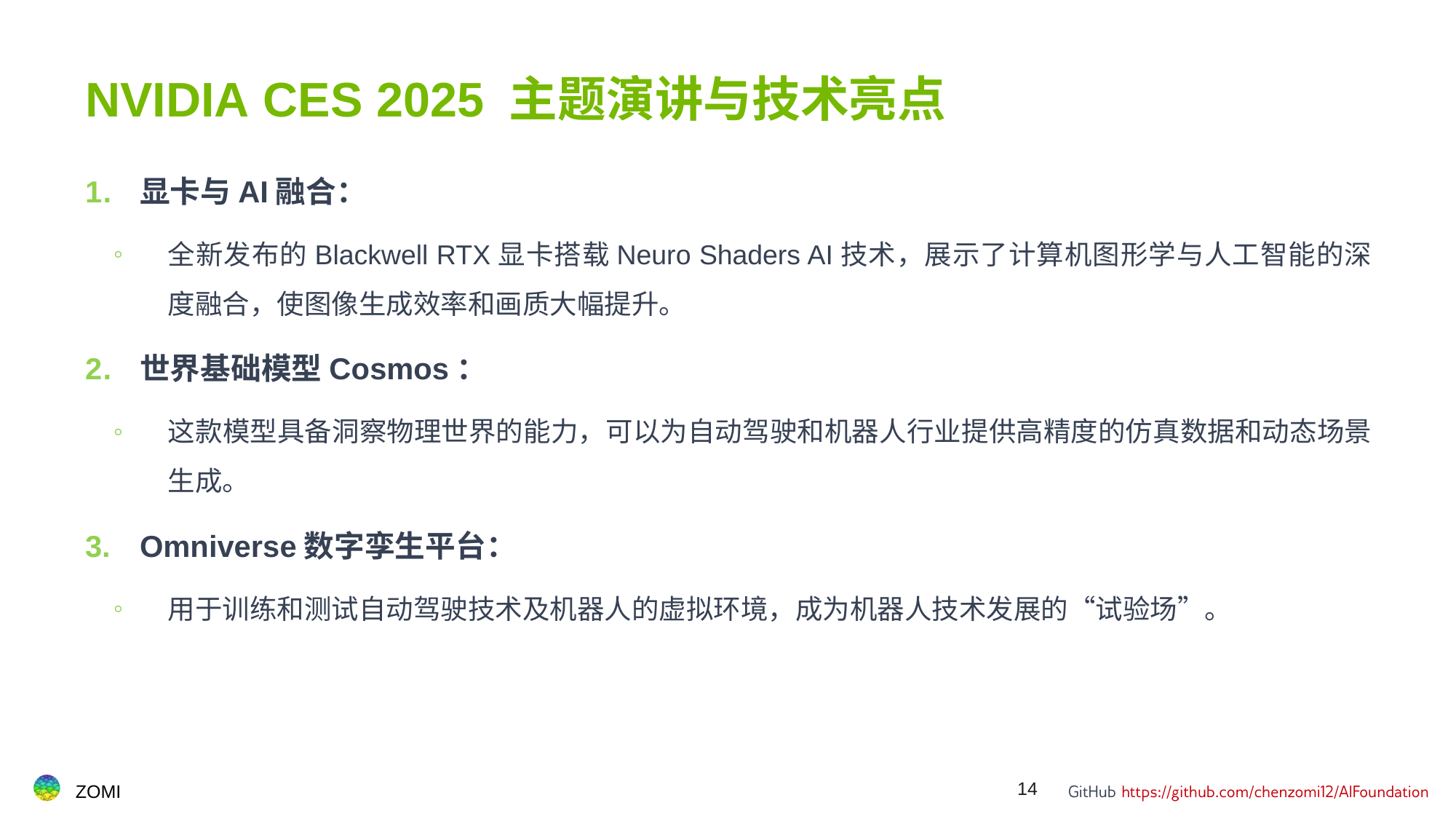

# NVIDIA CES 2025 主题演讲与技术亮点
显卡与AI融合：
全新发布的Blackwell RTX显卡搭载Neuro Shaders AI技术，展示了计算机图形学与人工智能的深度融合，使图像生成效率和画质大幅提升。
世界基础模型Cosmos：
这款模型具备洞察物理世界的能力，可以为自动驾驶和机器人行业提供高精度的仿真数据和动态场景生成。
Omniverse数字孪生平台：
用于训练和测试自动驾驶技术及机器人的虚拟环境，成为机器人技术发展的“试验场”。